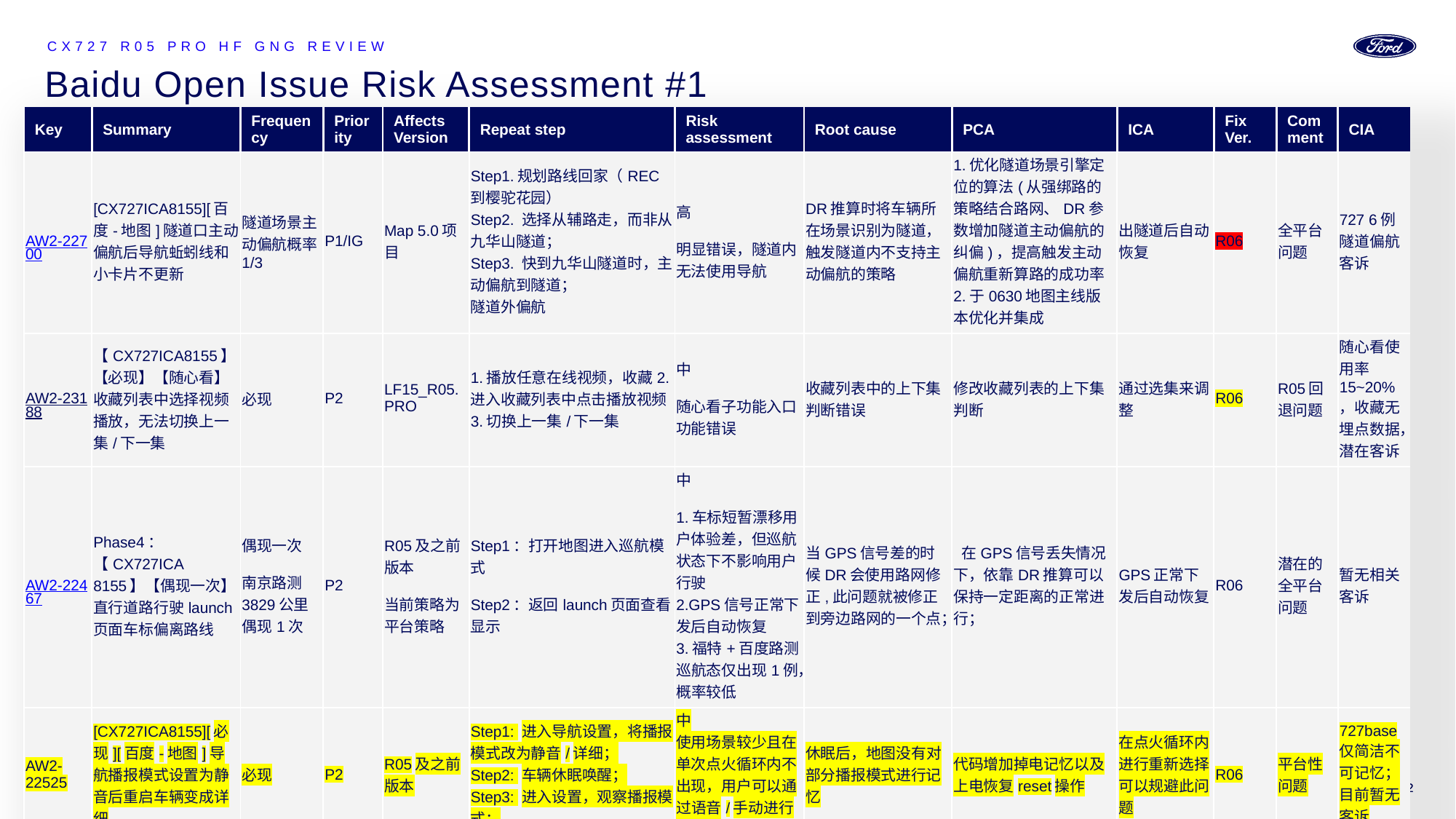

CX727 R05 pro HF GNG Review
# Baidu Open Issue Risk Assessment #1
| Key | Summary | Frequency | Priority | Affects Version | Repeat step | Risk assessment | Root cause | PCA | ICA | Fix Ver. | Comment | CIA |
| --- | --- | --- | --- | --- | --- | --- | --- | --- | --- | --- | --- | --- |
| AW2-22700 | [CX727ICA8155][百度-地图]隧道口主动偏航后导航蚯蚓线和小卡片不更新 | 隧道场景主动偏航概率1/3 | P1/IG | Map 5.0项目 | Step1.规划路线回家（REC到樱驼花园） Step2. 选择从辅路走，而非从九华山隧道； Step3. 快到九华山隧道时，主动偏航到隧道； 隧道外偏航 | 高 明显错误，隧道内无法使用导航 | DR推算时将车辆所在场景识别为隧道，触发隧道内不支持主动偏航的策略 | 1.优化隧道场景引擎定位的算法(从强绑路的策略结合路网、DR参数增加隧道主动偏航的纠偏)，提高触发主动偏航重新算路的成功率 2.于0630地图主线版本优化并集成 | 出隧道后自动恢复 | R06 | 全平台问题 | 727 6例隧道偏航客诉 |
| AW2-23188 | 【CX727ICA8155】【必现】【随心看】收藏列表中选择视频播放，无法切换上一集/下一集 | 必现 | P2 | LF15\_R05.PRO | 1.播放任意在线视频，收藏2.进入收藏列表中点击播放视频3.切换上一集/下一集 | 中 随心看子功能入口功能错误 | 收藏列表中的上下集判断错误 | 修改收藏列表的上下集判断 | 通过选集来调整 | R06 | R05回退问题 | 随心看使用率15~20%，收藏无埋点数据，潜在客诉 |
| AW2-22467 | Phase4：【CX727ICA 8155】【偶现一次】直行道路行驶launch页面车标偏离路线 | 偶现一次 南京路测3829公里偶现1次 | P2 | R05及之前版本 当前策略为平台策略 | Step1：打开地图进入巡航模式 Step2：返回launch页面查看显示 | 中 1.车标短暂漂移用户体验差，但巡航状态下不影响用户行驶 2.GPS信号正常下发后自动恢复 3.福特+百度路测巡航态仅出现1例，概率较低 | 当GPS信号差的时候DR会使用路网修正,此问题就被修正到旁边路网的一个点； | 在GPS信号丢失情况下，依靠DR推算可以保持一定距离的正常进行； | GPS正常下发后自动恢复 | R06 | 潜在的全平台问题 | 暂无相关客诉 |
| AW2-22525 | [CX727ICA8155][必现][百度-地图]导航播报模式设置为静音后重启车辆变成详细 | 必现 | P2 | R05及之前版本 | Step1: 进入导航设置，将播报模式改为静音/详细； Step2: 车辆休眠唤醒； Step3: 进入设置，观察播报模式； | 中 使用场景较少且在单次点火循环内不出现，用户可以通过语音/手动进行设置； | 休眠后，地图没有对部分播报模式进行记忆 | 代码增加掉电记忆以及上电恢复reset操作 | 在点火循环内进行重新选择可以规避此问题 | R06 | 平台性问题 | 727base仅简洁不可记忆；目前暂无客诉 |
12
12